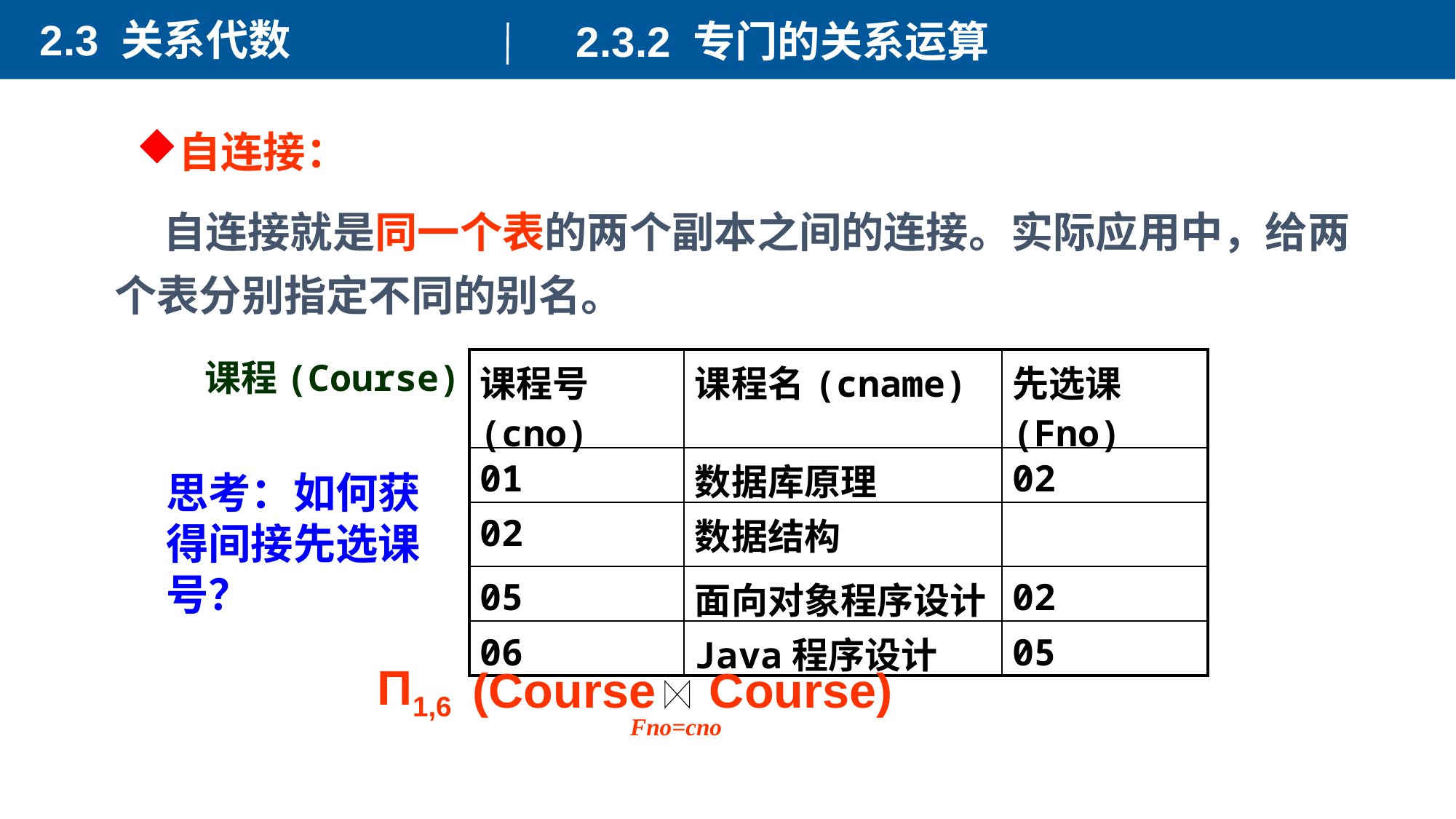

2.3 关系代数
2.3.2 专门的关系运算
自连接：
    自连接就是同一个表的两个副本之间的连接。实际应用中，给两个表分别指定不同的别名。
课程(Course)
| 课程号(cno) | 课程名(cname) | 先选课(Fno) |
| --- | --- | --- |
| 01 | 数据库原理 | 02 |
| 02 | 数据结构 |  |
| 05 | 面向对象程序设计 | 02 |
| 06 | Java程序设计 | 05 |
思考：如何获得间接先选课号？

Fno=cno
Π1,6
　(Course    Course)